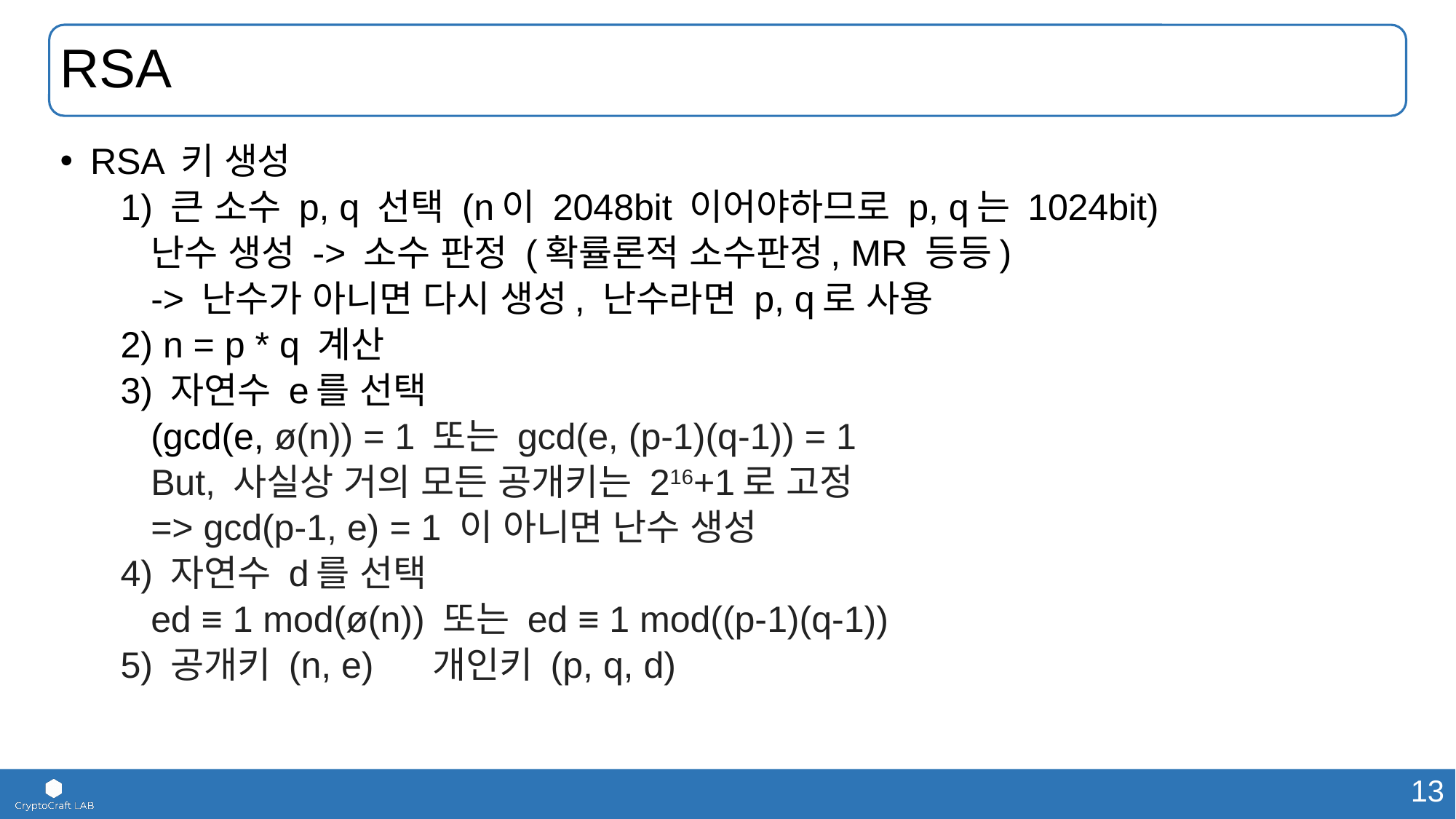

# RSA
RSA 키 생성
1) 큰 소수 p, q 선택 (n이 2048bit 이어야하므로 p, q는 1024bit)
			난수 생성 -> 소수 판정 (확률론적 소수판정, MR 등등)
			-> 난수가 아니면 다시 생성, 난수라면 p, q로 사용
2) n = p * q 계산
3) 자연수 e를 선택
			(gcd(e, ø(n)) = 1 또는 gcd(e, (p-1)(q-1)) = 1
			But, 사실상 거의 모든 공개키는 216+1로 고정
			=> gcd(p-1, e) = 1 이 아니면 난수 생성
4) 자연수 d를 선택
			ed ≡ 1 mod(ø(n)) 또는 ed ≡ 1 mod((p-1)(q-1))
5) 공개키 (n, e)	개인키 (p, q, d)